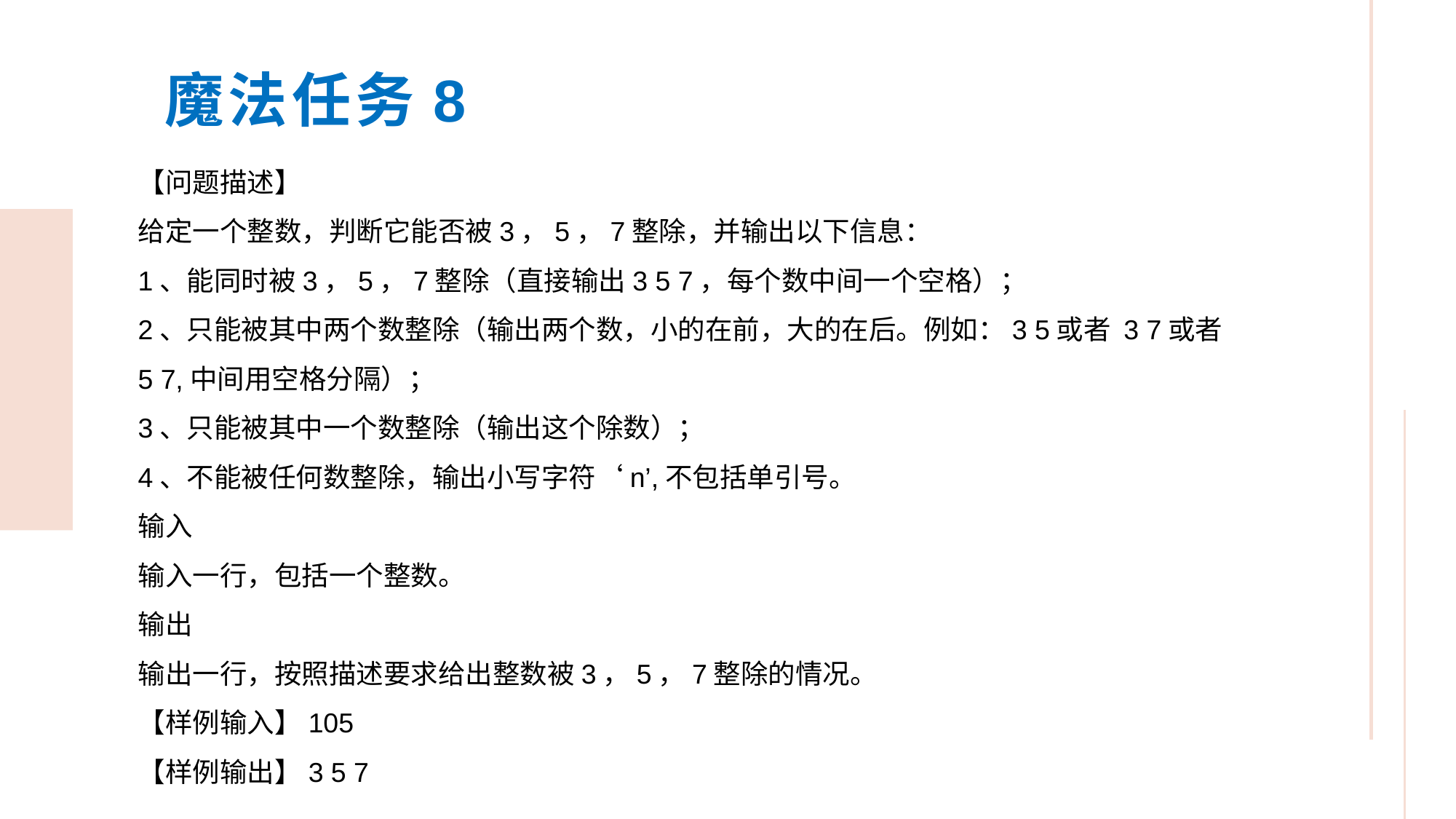

魔法任务8
【问题描述】
给定一个整数，判断它能否被3，5，7整除，并输出以下信息：
1、能同时被3，5，7整除（直接输出3 5 7，每个数中间一个空格）；
2、只能被其中两个数整除（输出两个数，小的在前，大的在后。例如：3 5或者 3 7或者5 7,中间用空格分隔）；
3、只能被其中一个数整除（输出这个除数）；
4、不能被任何数整除，输出小写字符‘n’,不包括单引号。
输入
输入一行，包括一个整数。
输出
输出一行，按照描述要求给出整数被3，5，7整除的情况。
【样例输入】105
【样例输出】3 5 7